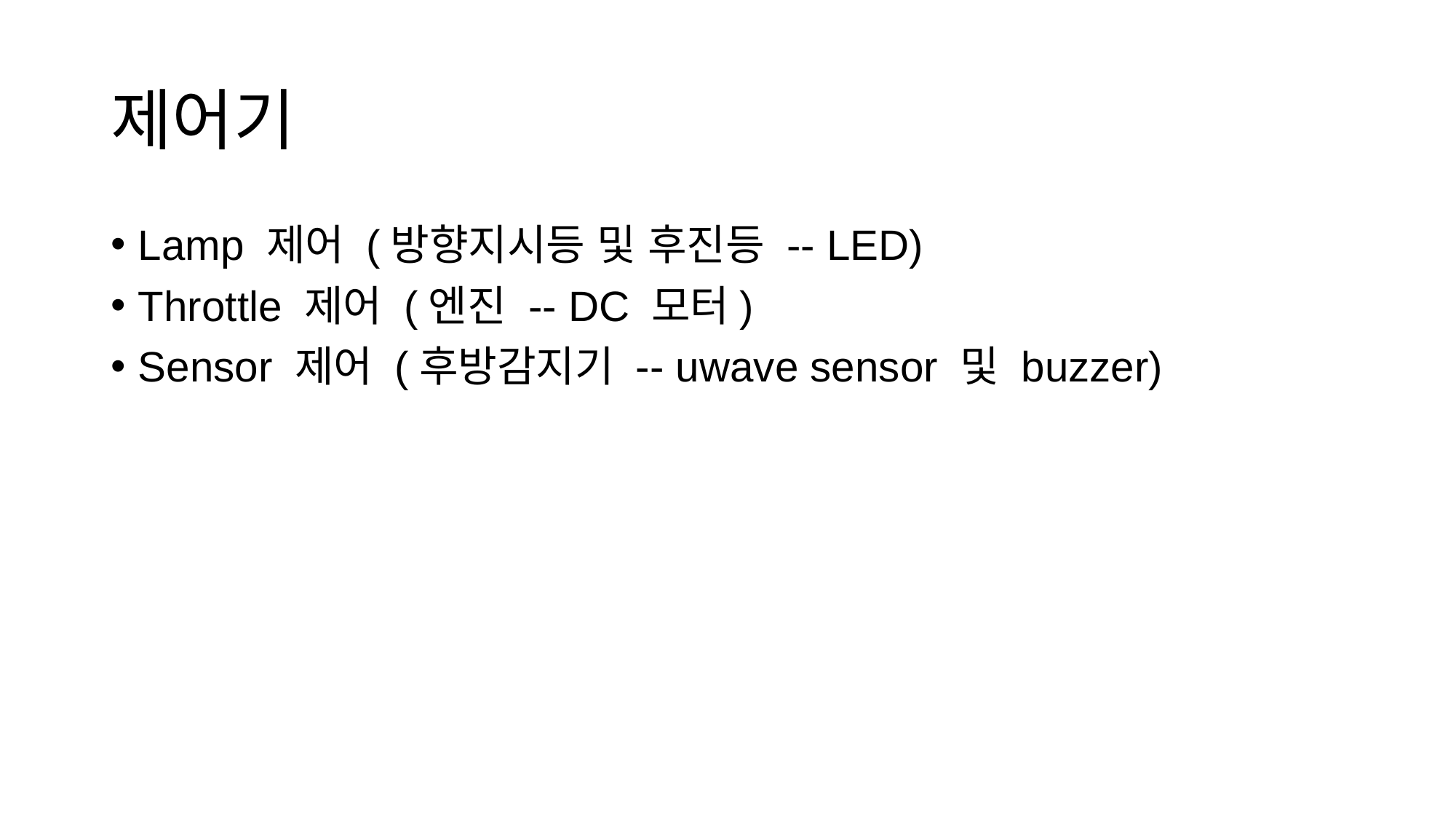

# 제어기
Lamp 제어 (방향지시등 및 후진등 -- LED)
Throttle 제어 (엔진 -- DC 모터)
Sensor 제어 (후방감지기 -- uwave sensor 및 buzzer)